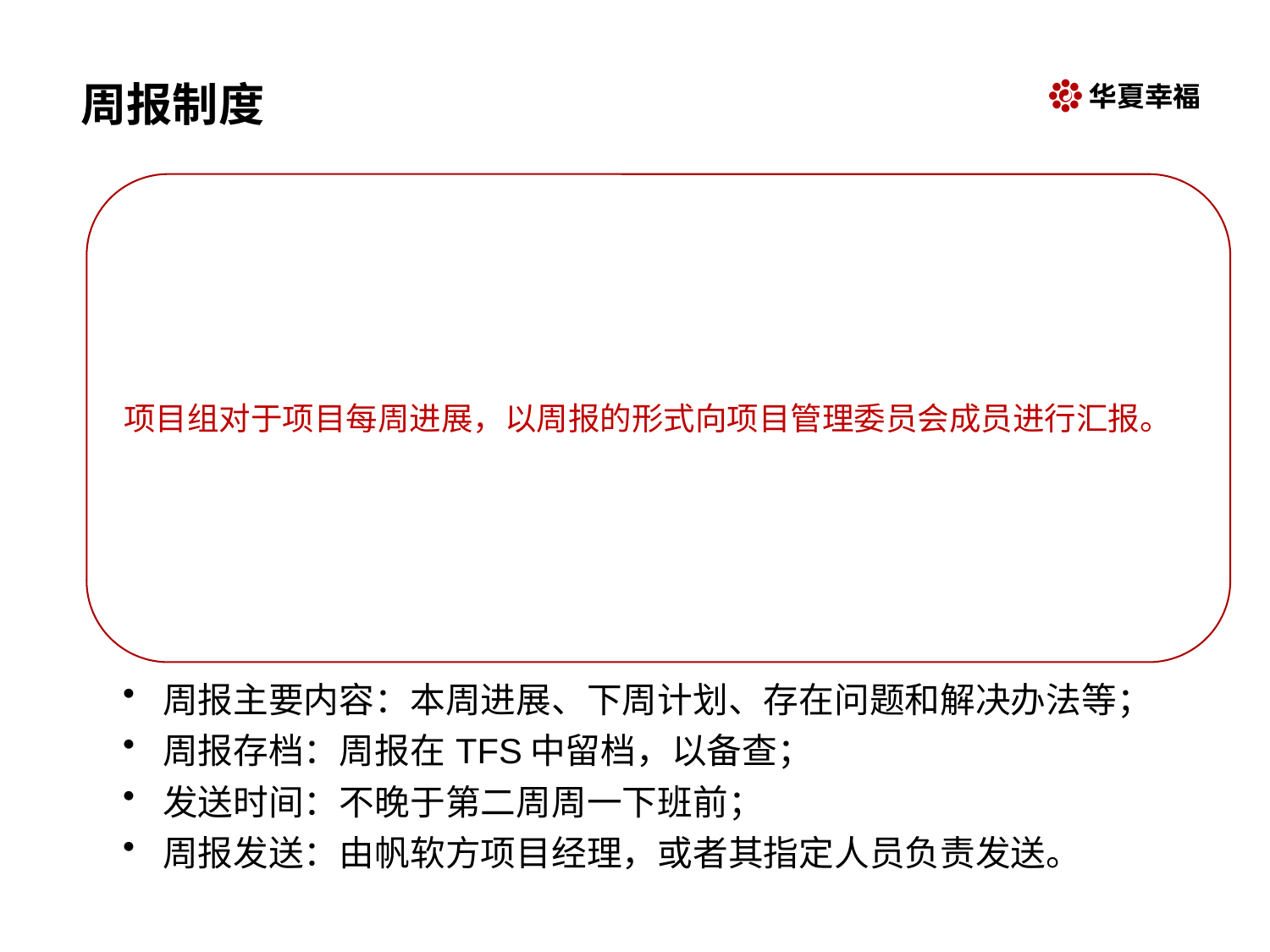

# 周报制度
项目组对于项目每周进展，以周报的形式向项目管理委员会成员进行汇报。
周报主要内容：本周进展、下周计划、存在问题和解决办法等；
周报存档：周报在TFS中留档，以备查；
发送时间：不晚于第二周周一下班前；
周报发送：由帆软方项目经理，或者其指定人员负责发送。